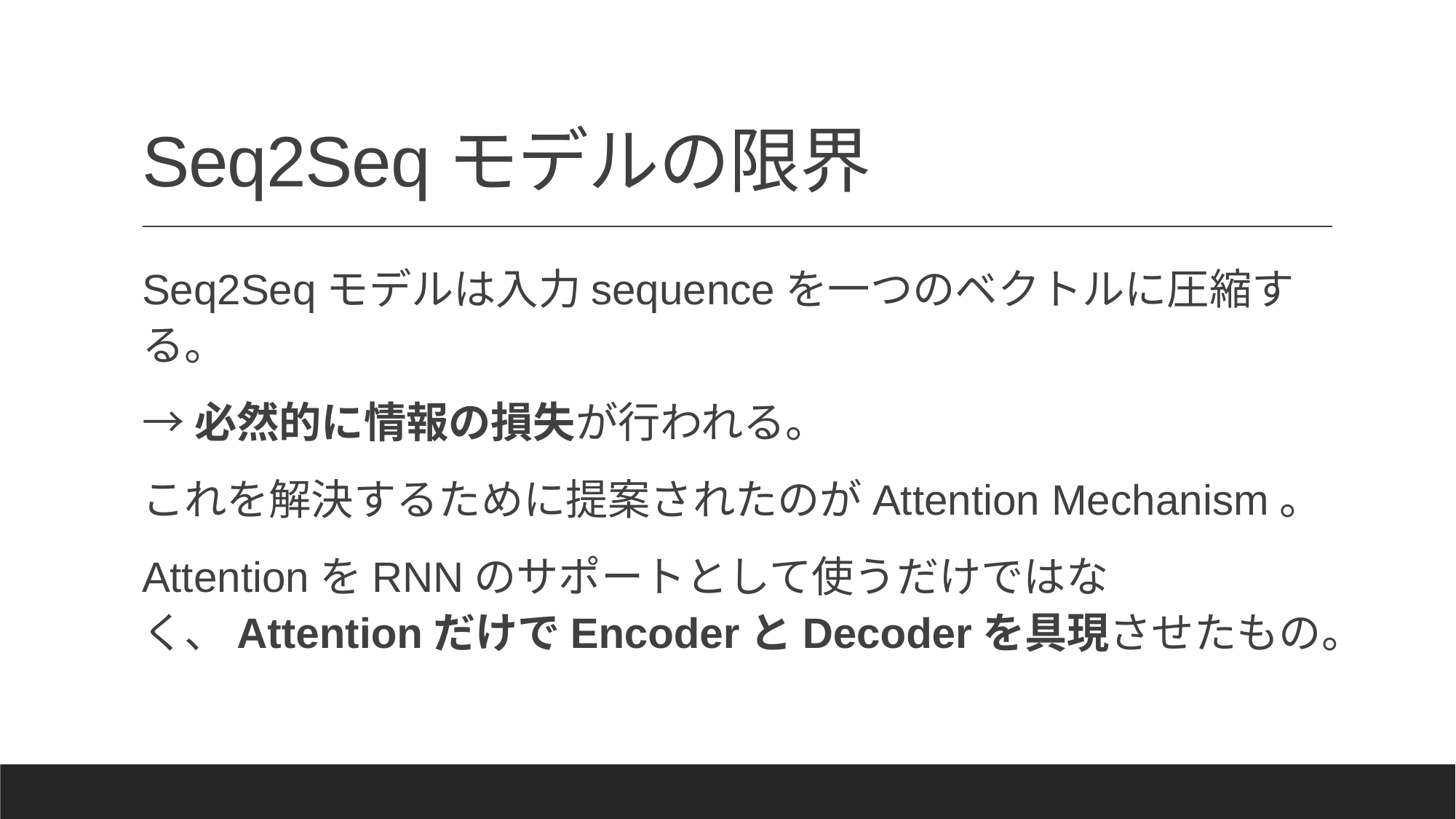

# Seq2Seqモデルの限界
Seq2Seqモデルは入力sequenceを一つのベクトルに圧縮する。
→必然的に情報の損失が行われる。
これを解決するために提案されたのがAttention Mechanism。
AttentionをRNNのサポートとして使うだけではなく、AttentionだけでEncoderとDecoderを具現させたもの。